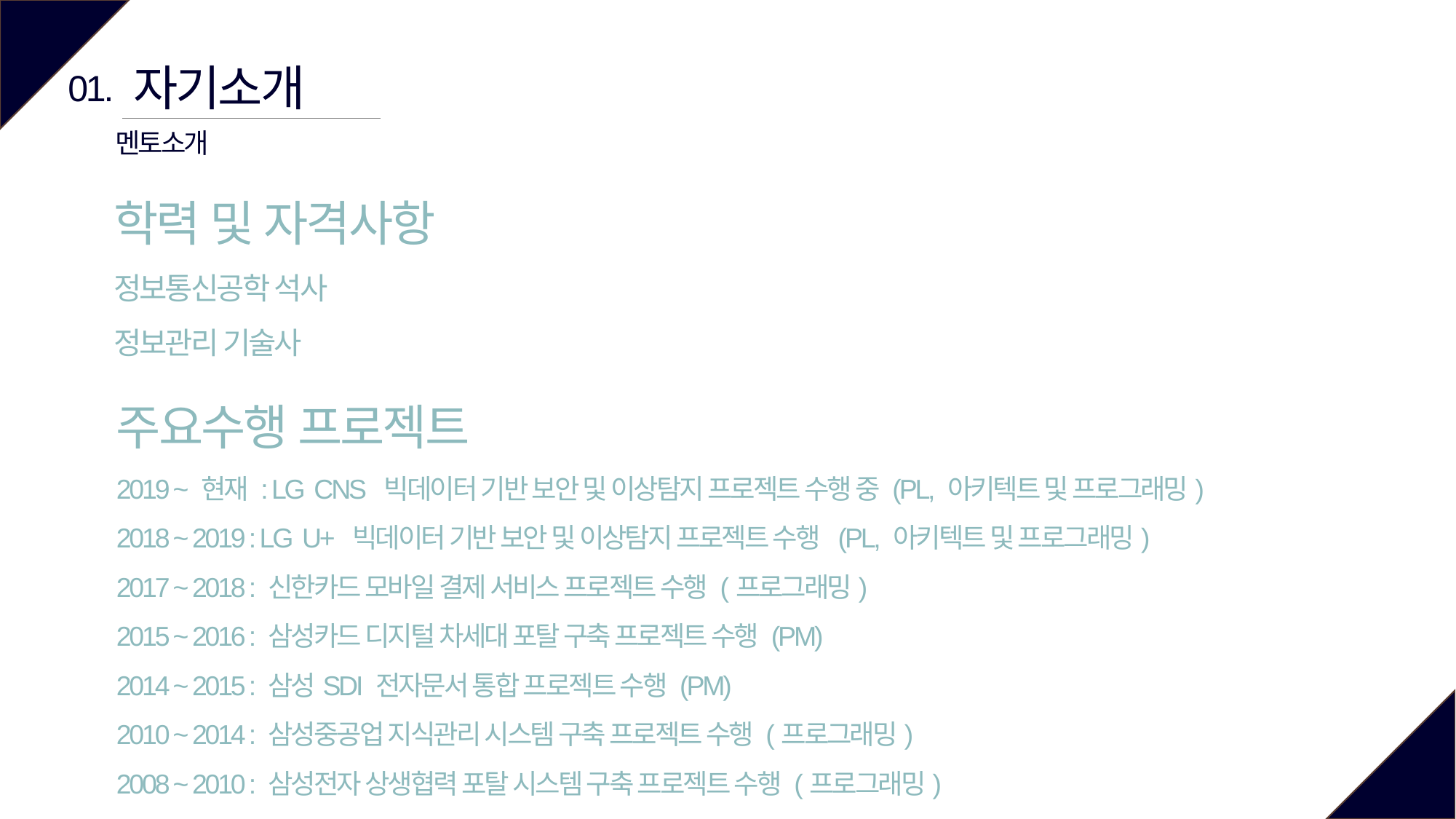

자기소개
01.
멘토소개
학력 및 자격사항
정보통신공학 석사
정보관리 기술사
주요수행 프로젝트
2019 ~ 현재 : LG  CNS  빅데이터 기반 보안 및 이상탐지 프로젝트 수행 중 (PL, 아키텍트 및 프로그래밍)
2018 ~ 2019 : LG  U+  빅데이터 기반 보안 및 이상탐지 프로젝트 수행  (PL, 아키텍트 및 프로그래밍)
2017 ~ 2018 : 신한카드 모바일 결제 서비스 프로젝트 수행 (프로그래밍)
2015 ~ 2016 : 삼성카드 디지털 차세대 포탈 구축 프로젝트 수행 (PM)
2014 ~ 2015 : 삼성SDI 전자문서 통합 프로젝트 수행 (PM)
2010 ~ 2014 : 삼성중공업 지식관리 시스템 구축 프로젝트 수행 (프로그래밍)
2008 ~ 2010 : 삼성전자 상생협력 포탈 시스템 구축 프로젝트 수행 (프로그래밍)